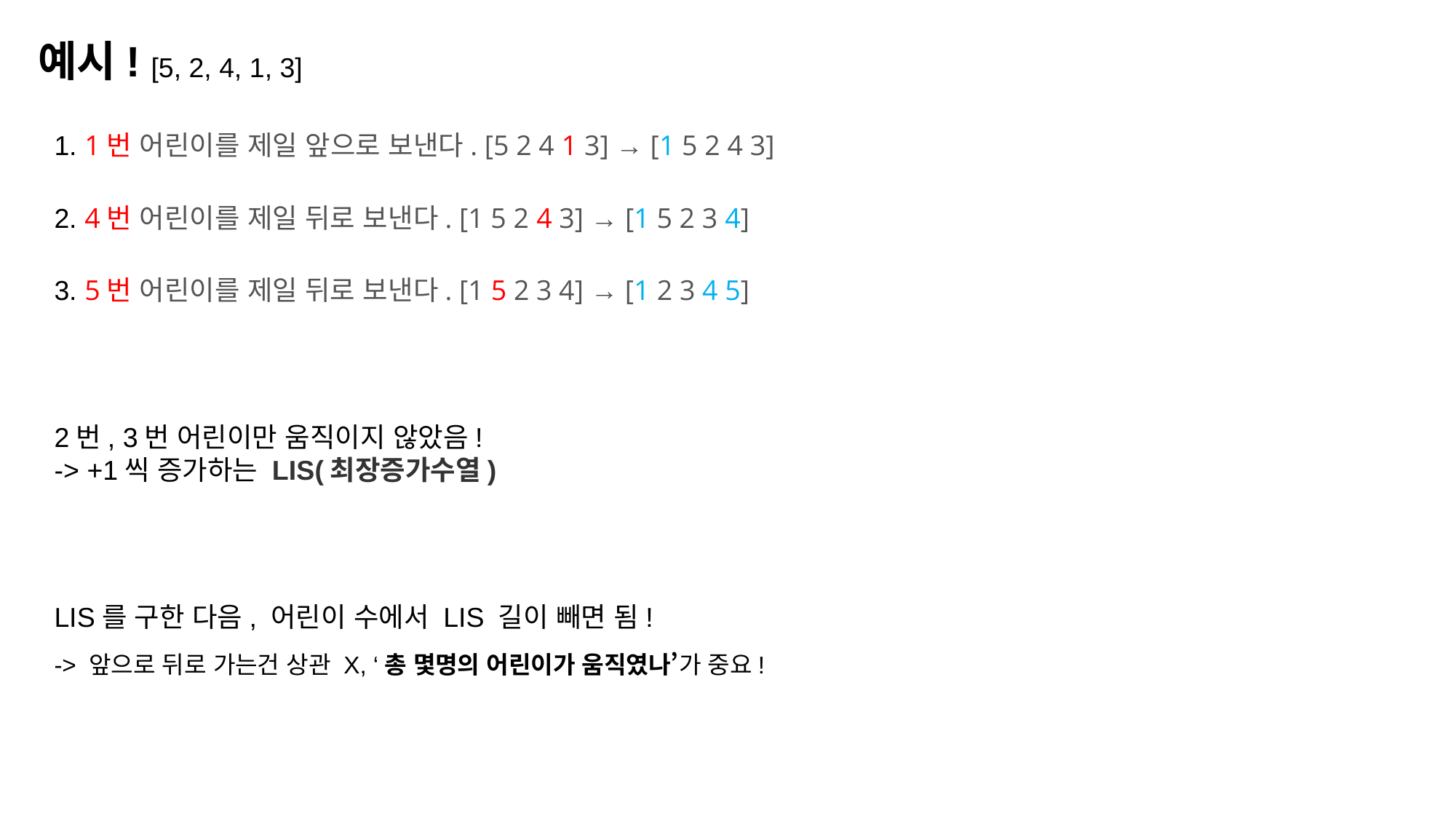

예시!
[5, 2, 4, 1, 3]
1. 1번 어린이를 제일 앞으로 보낸다. [5 2 4 1 3] → [1 5 2 4 3]
2. 4번 어린이를 제일 뒤로 보낸다. [1 5 2 4 3] → [1 5 2 3 4]
3. 5번 어린이를 제일 뒤로 보낸다. [1 5 2 3 4] → [1 2 3 4 5]
2번, 3번 어린이만 움직이지 않았음!
-> +1씩 증가하는 LIS(최장증가수열)
LIS를 구한 다음, 어린이 수에서 LIS 길이 빼면 됨!
-> 앞으로 뒤로 가는건 상관 X, ‘총 몇명의 어린이가 움직였나’가 중요!